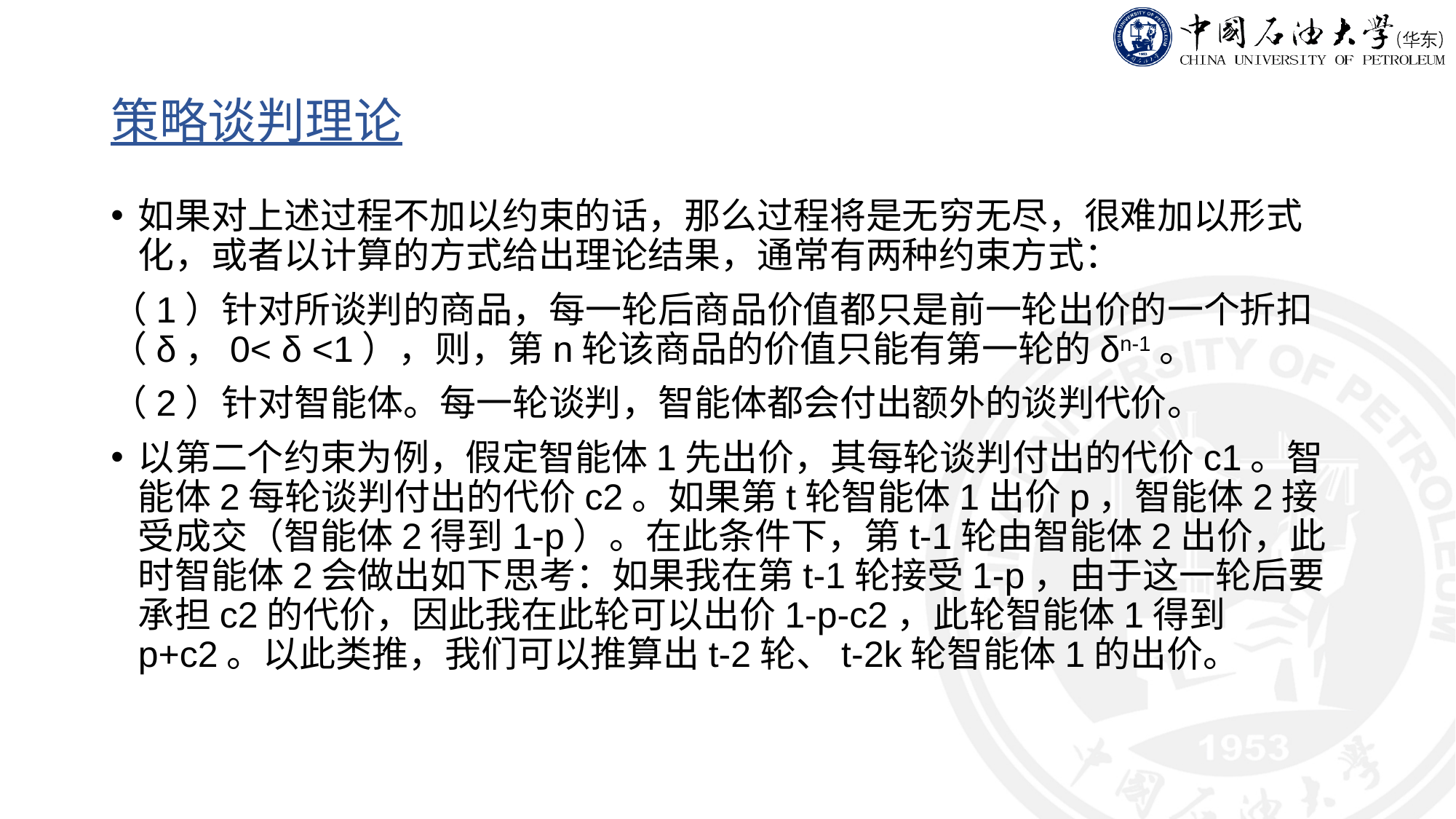

# 策略谈判理论
如果对上述过程不加以约束的话，那么过程将是无穷无尽，很难加以形式化，或者以计算的方式给出理论结果，通常有两种约束方式：
（1）针对所谈判的商品，每一轮后商品价值都只是前一轮出价的一个折扣（δ，0< δ <1），则，第n轮该商品的价值只能有第一轮的δn-1。
（2）针对智能体。每一轮谈判，智能体都会付出额外的谈判代价。
以第二个约束为例，假定智能体1先出价，其每轮谈判付出的代价c1。智能体2每轮谈判付出的代价c2。如果第t轮智能体1出价p，智能体2接受成交（智能体2得到1-p）。在此条件下，第t-1轮由智能体2出价，此时智能体2会做出如下思考：如果我在第t-1轮接受1-p，由于这一轮后要承担c2的代价，因此我在此轮可以出价1-p-c2，此轮智能体1得到p+c2。以此类推，我们可以推算出t-2轮、t-2k轮智能体1的出价。